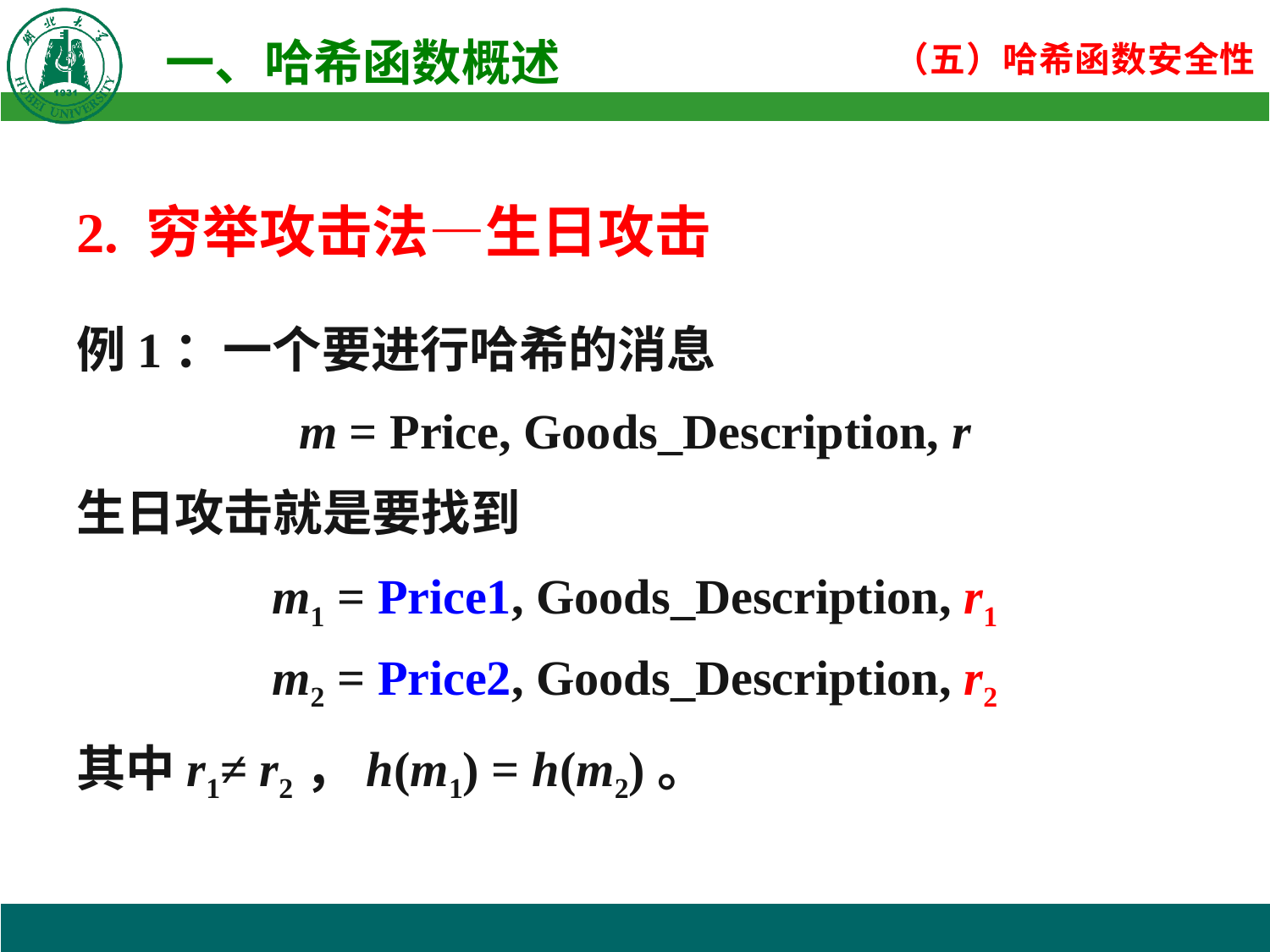

2. 穷举攻击法—生日攻击
例1：一个要进行哈希的消息
m = Price, Goods_Description, r
生日攻击就是要找到
m1 = Price1, Goods_Description, r1
 m2 = Price2, Goods_Description, r2
其中r1≠ r2，h(m1) = h(m2)。